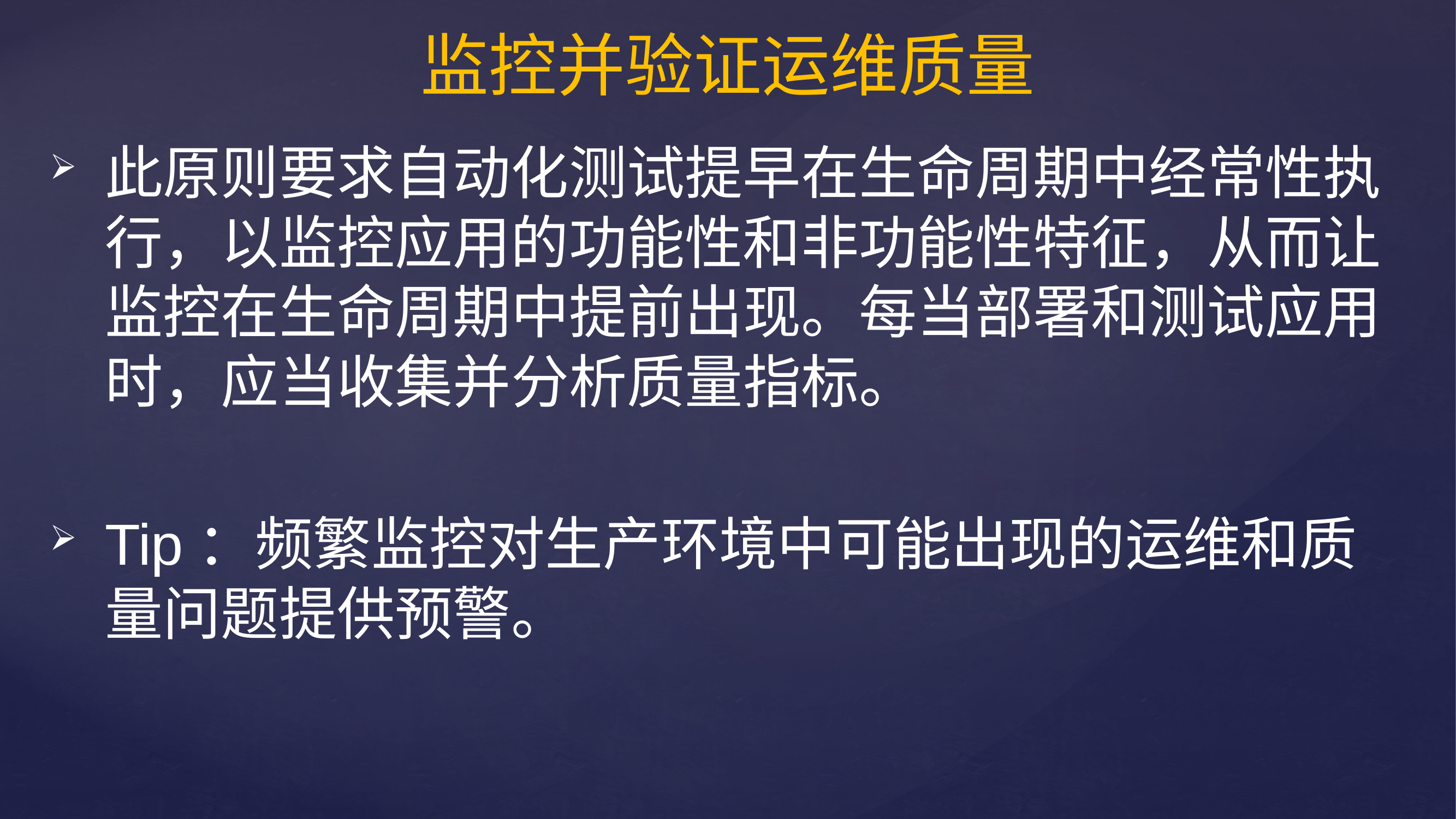

# 监控并验证运维质量
此原则要求自动化测试提早在生命周期中经常性执行，以监控应用的功能性和非功能性特征，从而让监控在生命周期中提前出现。每当部署和测试应用时，应当收集并分析质量指标。

Tip：频繁监控对生产环境中可能出现的运维和质量问题提供预警。